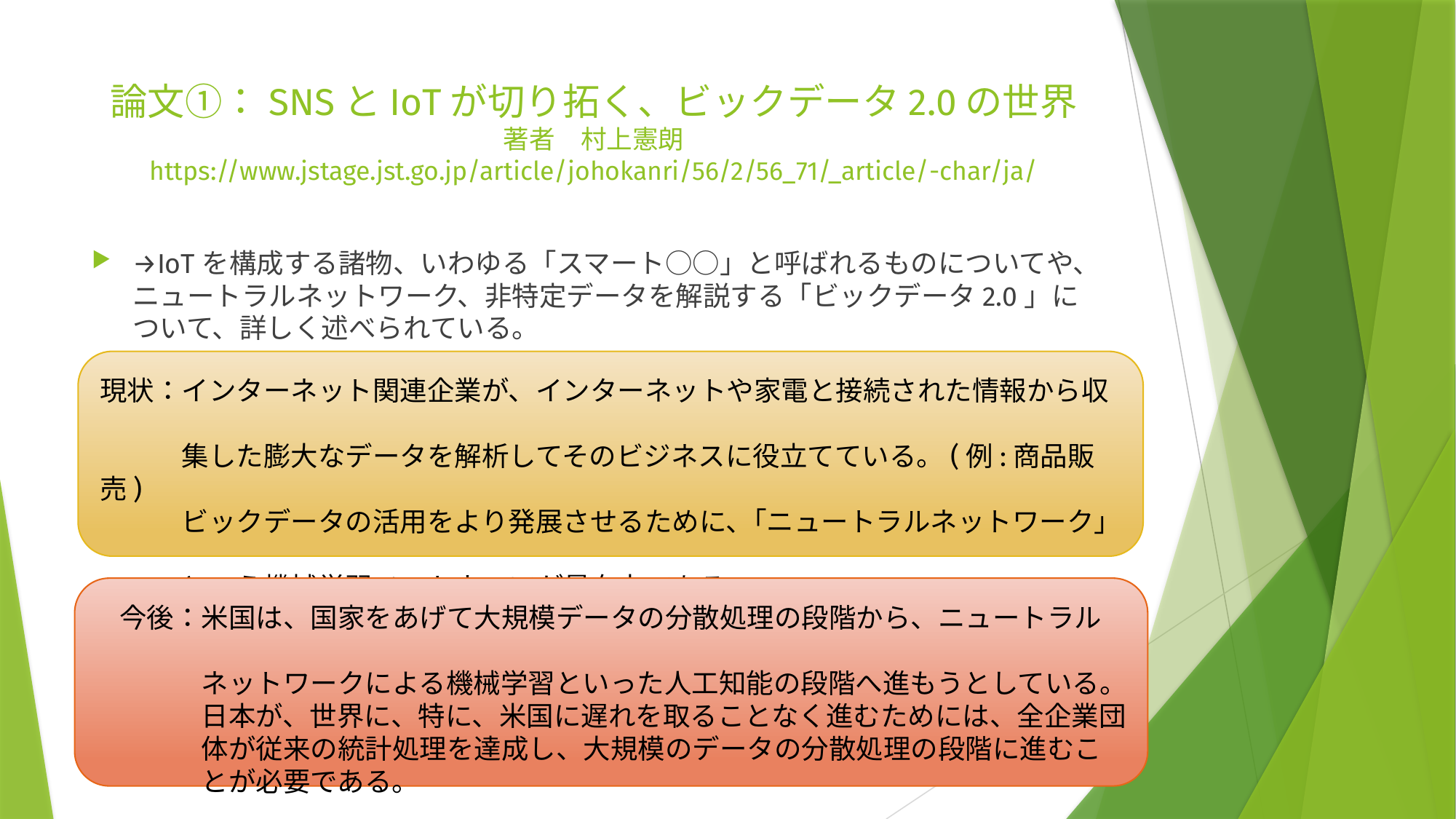

# 論文①：SNSとIoTが切り拓く、ビックデータ2.0の世界 著者　村上憲朗 https://www.jstage.jst.go.jp/article/johokanri/56/2/56_71/_article/-char/ja/
→IoTを構成する諸物、いわゆる「スマート○○」と呼ばれるものについてや、ニュートラルネットワーク、非特定データを解説する「ビックデータ2.0」について、詳しく述べられている。
さい

現状：インターネット関連企業が、インターネットや家電と接続された情報から収
　　　集した膨大なデータを解析してそのビジネスに役立てている。(例:商品販売)
　　　ビックデータの活用をより発展させるために、｢ニュートラルネットワーク｣
　　　という機械学習ソフトウェアが最有力である。
　　　(ニュートラルネットワークの始まりや仕組みについて）

今後：米国は、国家をあげて大規模データの分散処理の段階から、ニュートラル
　　　ネットワークによる機械学習といった人工知能の段階へ進もうとしている。
　　　日本が、世界に、特に、米国に遅れを取ることなく進むためには、全企業団
　　　体が従来の統計処理を達成し、大規模のデータの分散処理の段階に進むこ
　　　とが必要である。